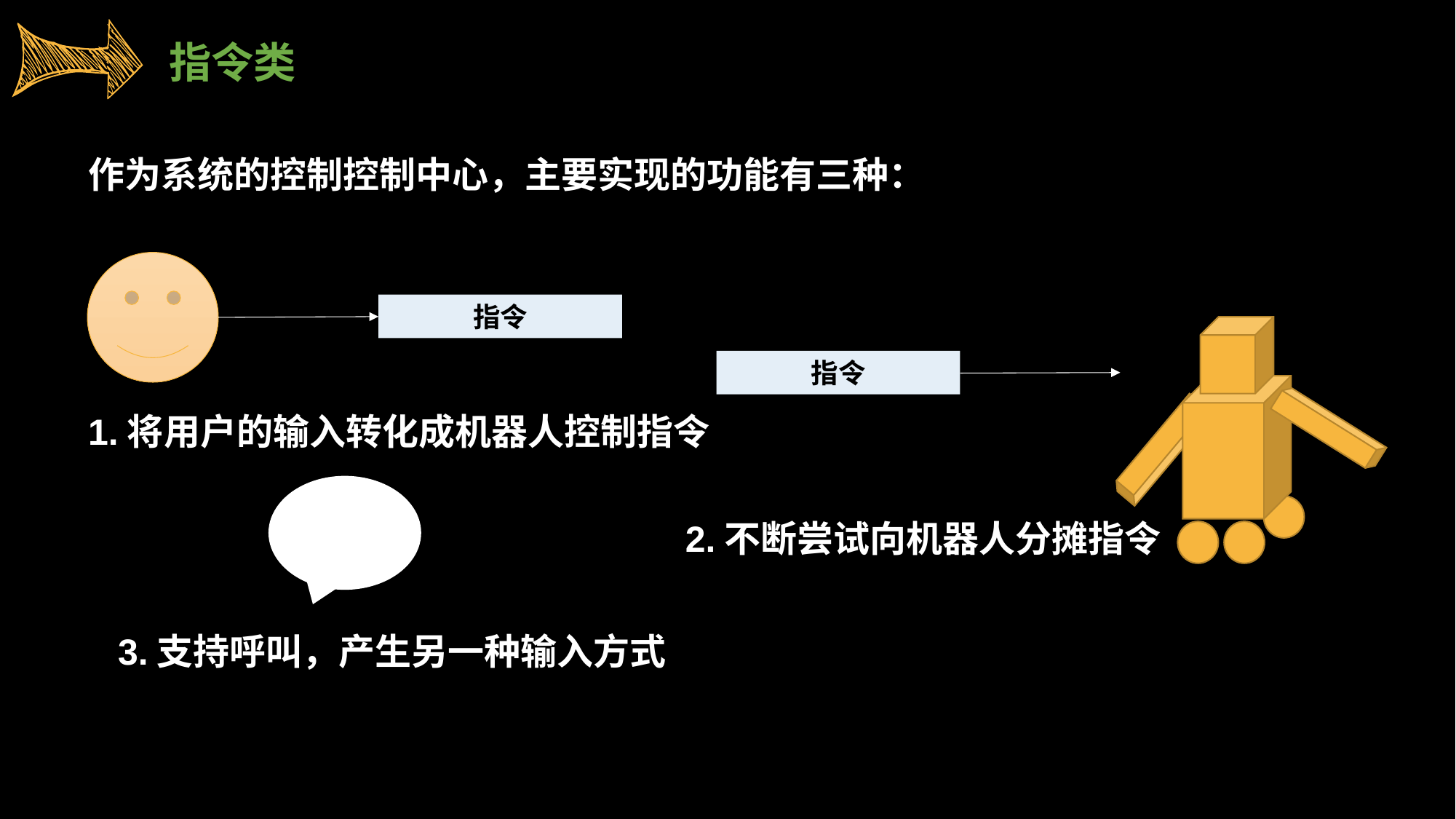

指令类
作为系统的控制控制中心，主要实现的功能有三种：

指令

指令

1.将用户的输入转化成机器人控制指令

2.不断尝试向机器人分摊指令

3.支持呼叫，产生另一种输入方式